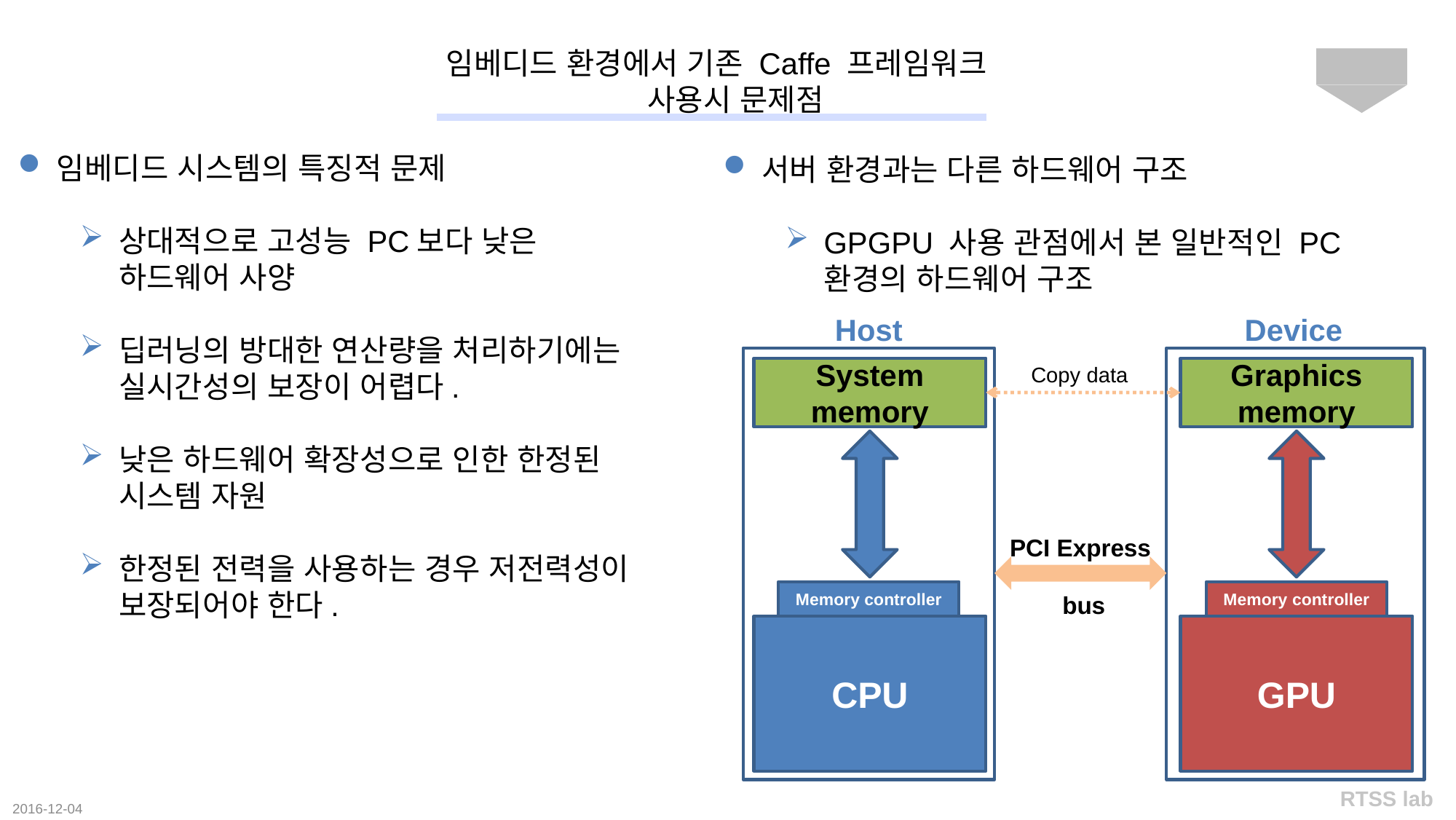

# 임베디드 환경에서 기존 Caffe 프레임워크 사용시 문제점
8
임베디드 시스템의 특징적 문제

상대적으로 고성능 PC보다 낮은 하드웨어 사양

딥러닝의 방대한 연산량을 처리하기에는 실시간성의 보장이 어렵다.

낮은 하드웨어 확장성으로 인한 한정된 시스템 자원

한정된 전력을 사용하는 경우 저전력성이 보장되어야 한다.

서버 환경과는 다른 하드웨어 구조

GPGPU 사용 관점에서 본 일반적인 PC 환경의 하드웨어 구조

Host
Device

System memory
Graphics
memory

PCI Express

 bus

Memory controller
Memory controller
CPU
GPU
Copy data
RTSS lab
2016-12-04